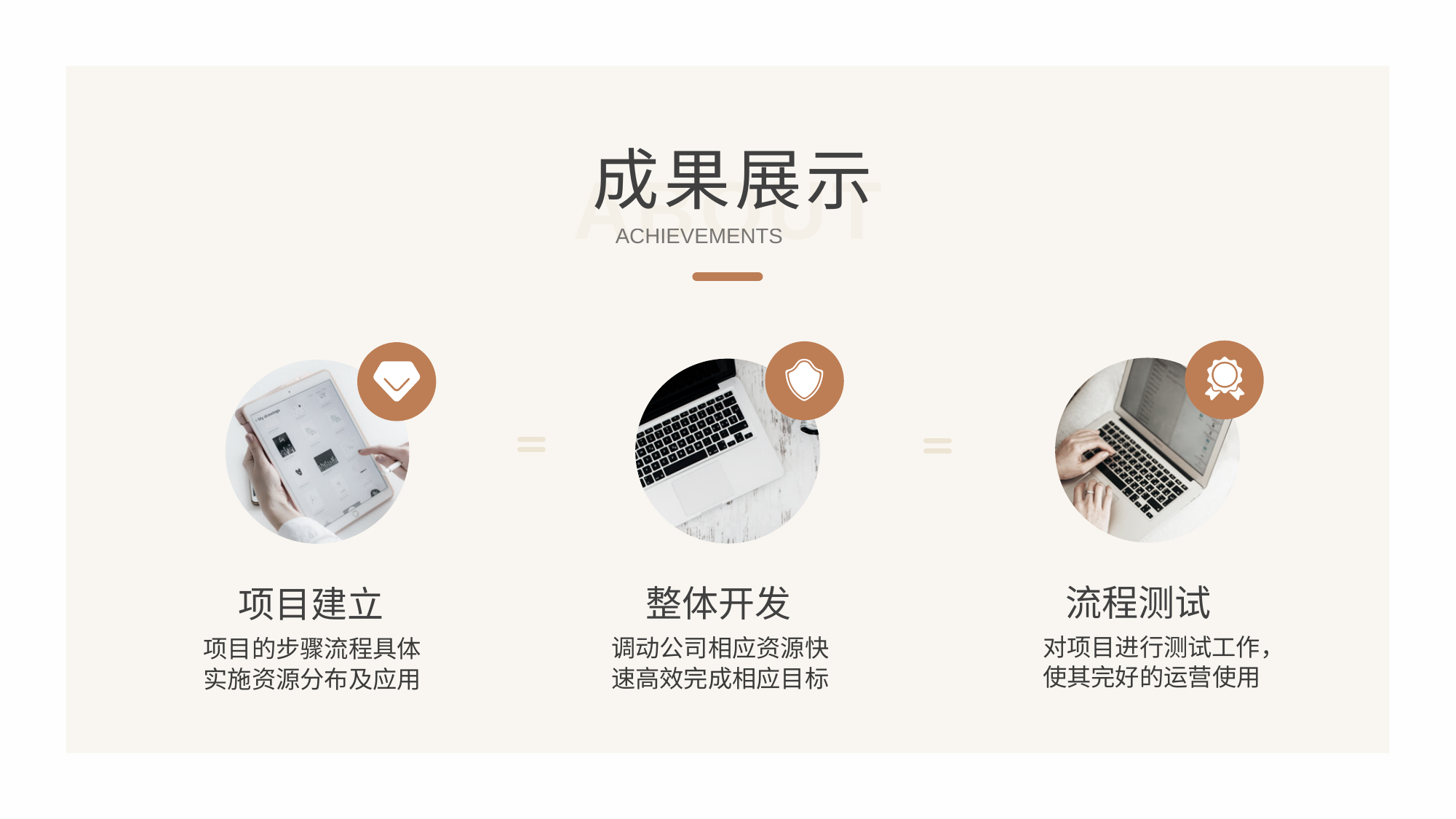

成果展示
ABOUT
ACHIEVEMENTS

流程测试
对项目进行测试工作，使其完好的运营使用

整体开发
调动公司相应资源快速高效完成相应目标

项目建立
项目的步骤流程具体实施资源分布及应用